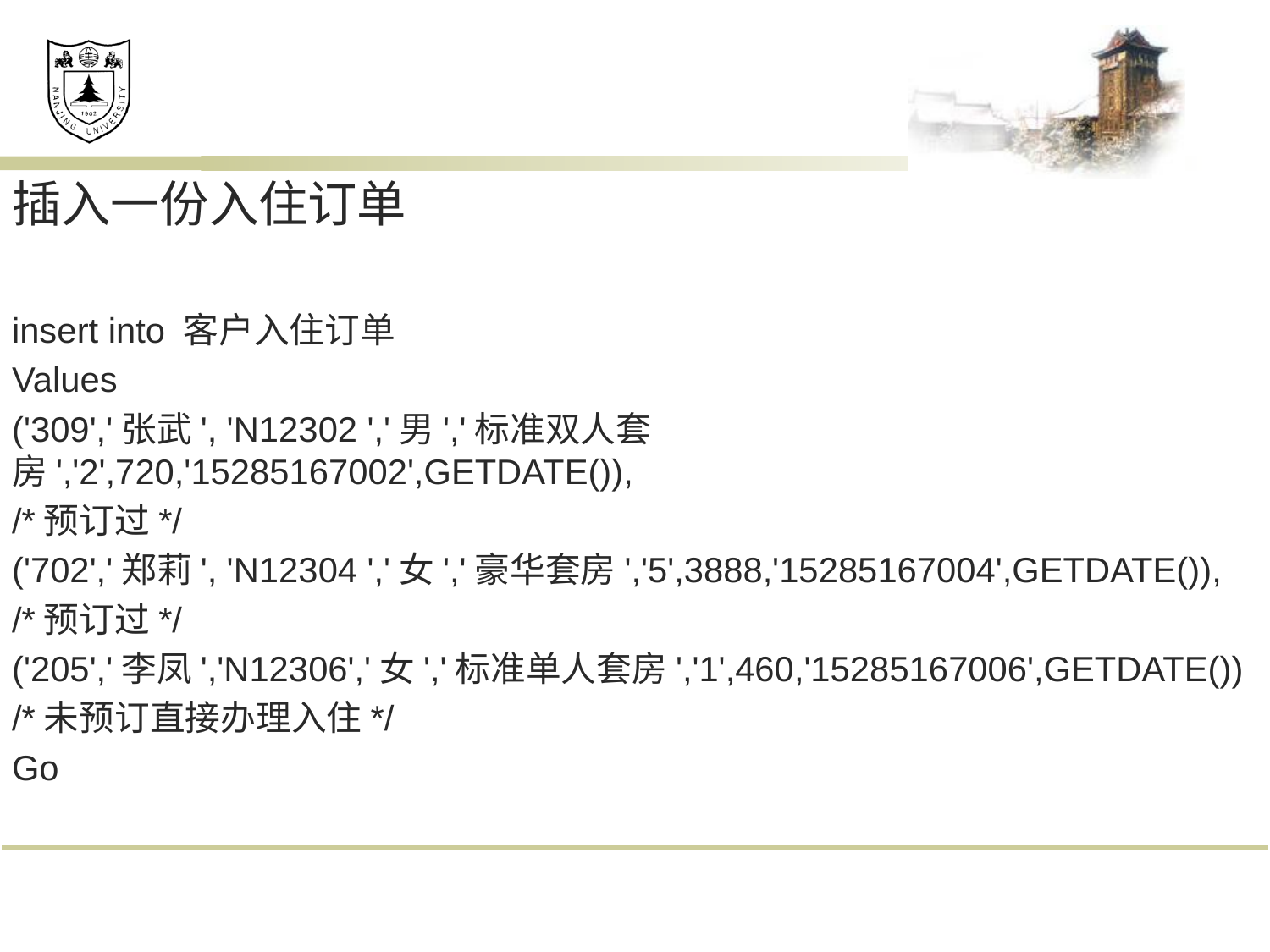

#
插入一份入住订单

insert into 客户入住订单
Values
('309','张武', 'N12302 ','男','标准双人套房','2',720,'15285167002',GETDATE()),
/*预订过*/
('702','郑莉', 'N12304 ','女','豪华套房','5',3888,'15285167004',GETDATE()),
/*预订过*/
('205','李凤','N12306','女','标准单人套房','1',460,'15285167006',GETDATE())
/*未预订直接办理入住*/
Go